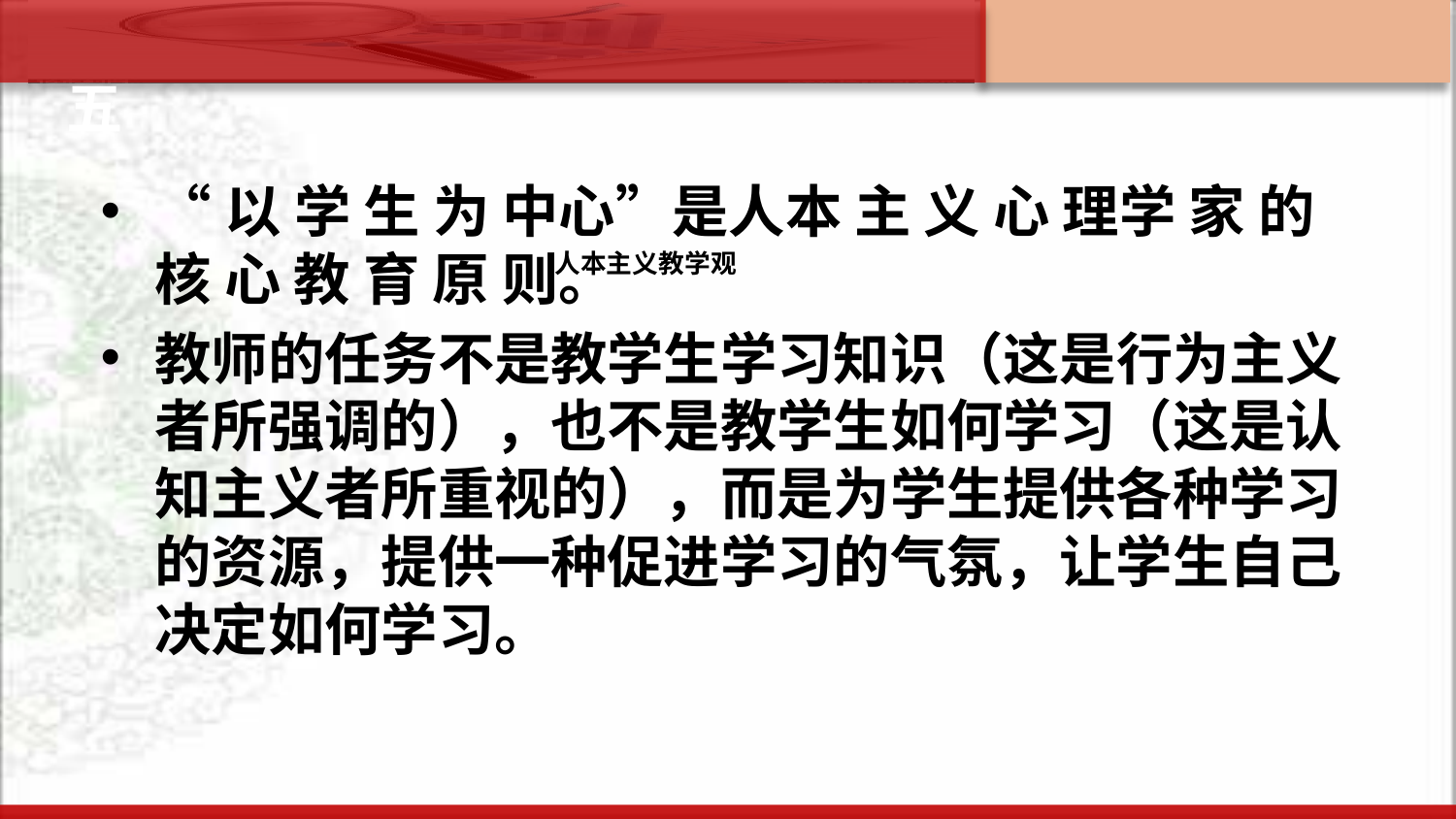

五
“以 学 生 为 中心”是人本 主 义 心 理学 家 的 核 心 教 育 原 则。
教师的任务不是教学生学习知识（这是行为主义者所强调的），也不是教学生如何学习（这是认知主义者所重视的），而是为学生提供各种学习的资源，提供一种促进学习的气氛，让学生自己决定如何学习。
      人本主义教学观